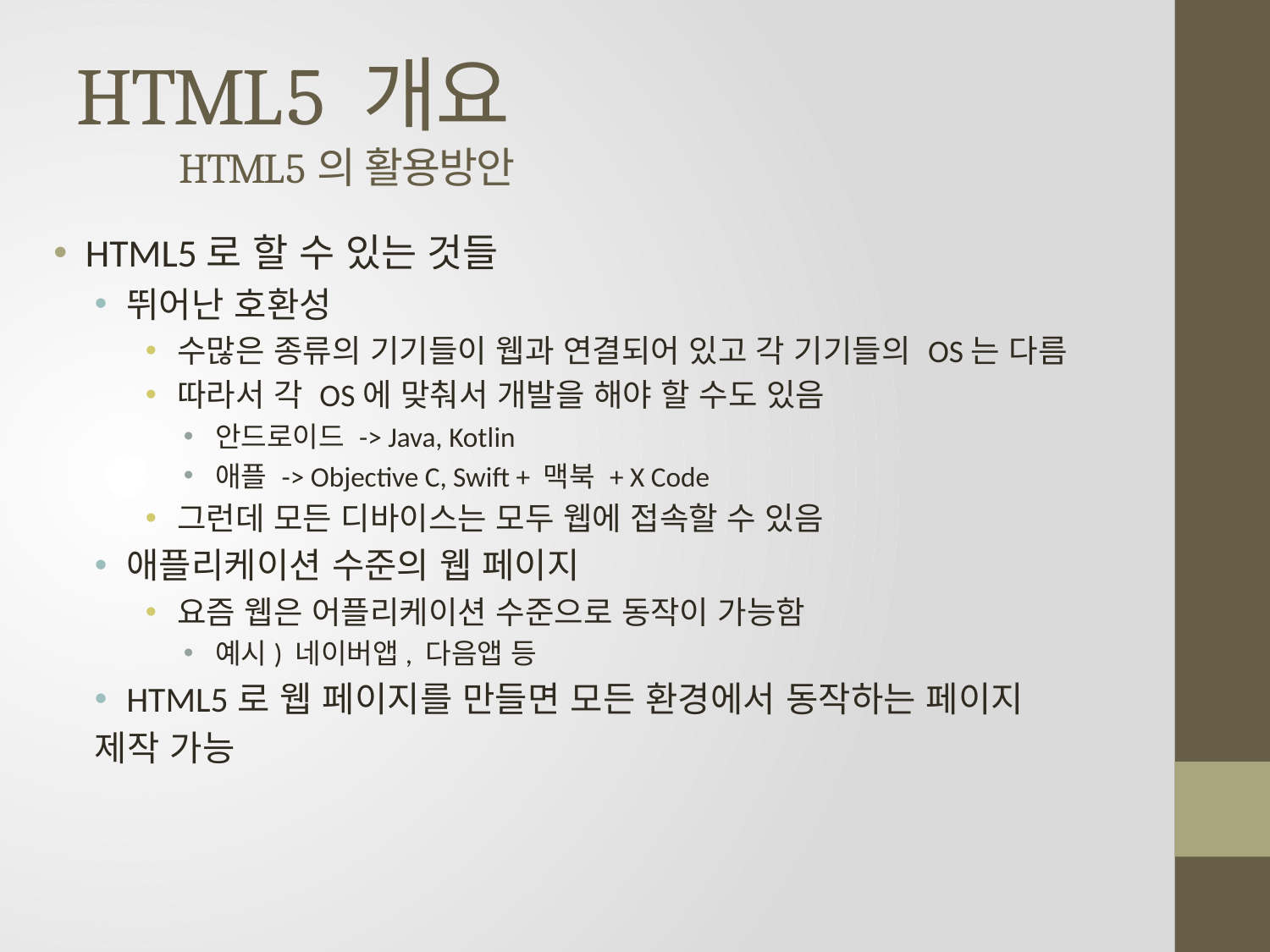

# HTML5 개요 HTML5의 활용방안
HTML5로 할 수 있는 것들
뛰어난 호환성
수많은 종류의 기기들이 웹과 연결되어 있고 각 기기들의 OS는 다름
따라서 각 OS에 맞춰서 개발을 해야 할 수도 있음
안드로이드 -> Java, Kotlin
애플 -> Objective C, Swift + 맥북 + X Code
그런데 모든 디바이스는 모두 웹에 접속할 수 있음
애플리케이션 수준의 웹 페이지
요즘 웹은 어플리케이션 수준으로 동작이 가능함
예시) 네이버앱, 다음앱 등
HTML5로 웹 페이지를 만들면 모든 환경에서 동작하는 페이지
제작 가능